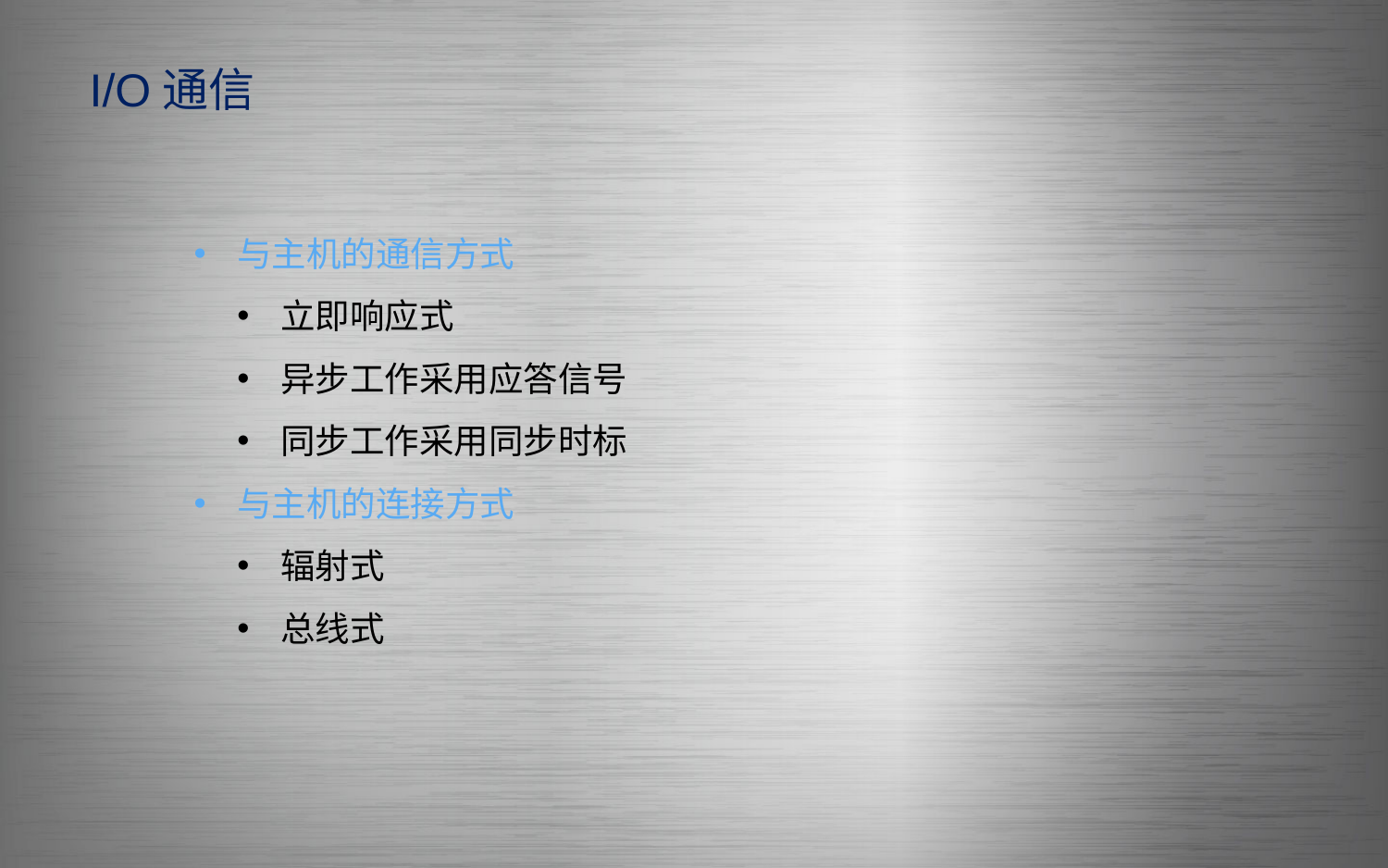

I/O通信
与主机的通信方式
立即响应式
异步工作采用应答信号
同步工作采用同步时标
与主机的连接方式
辐射式
总线式